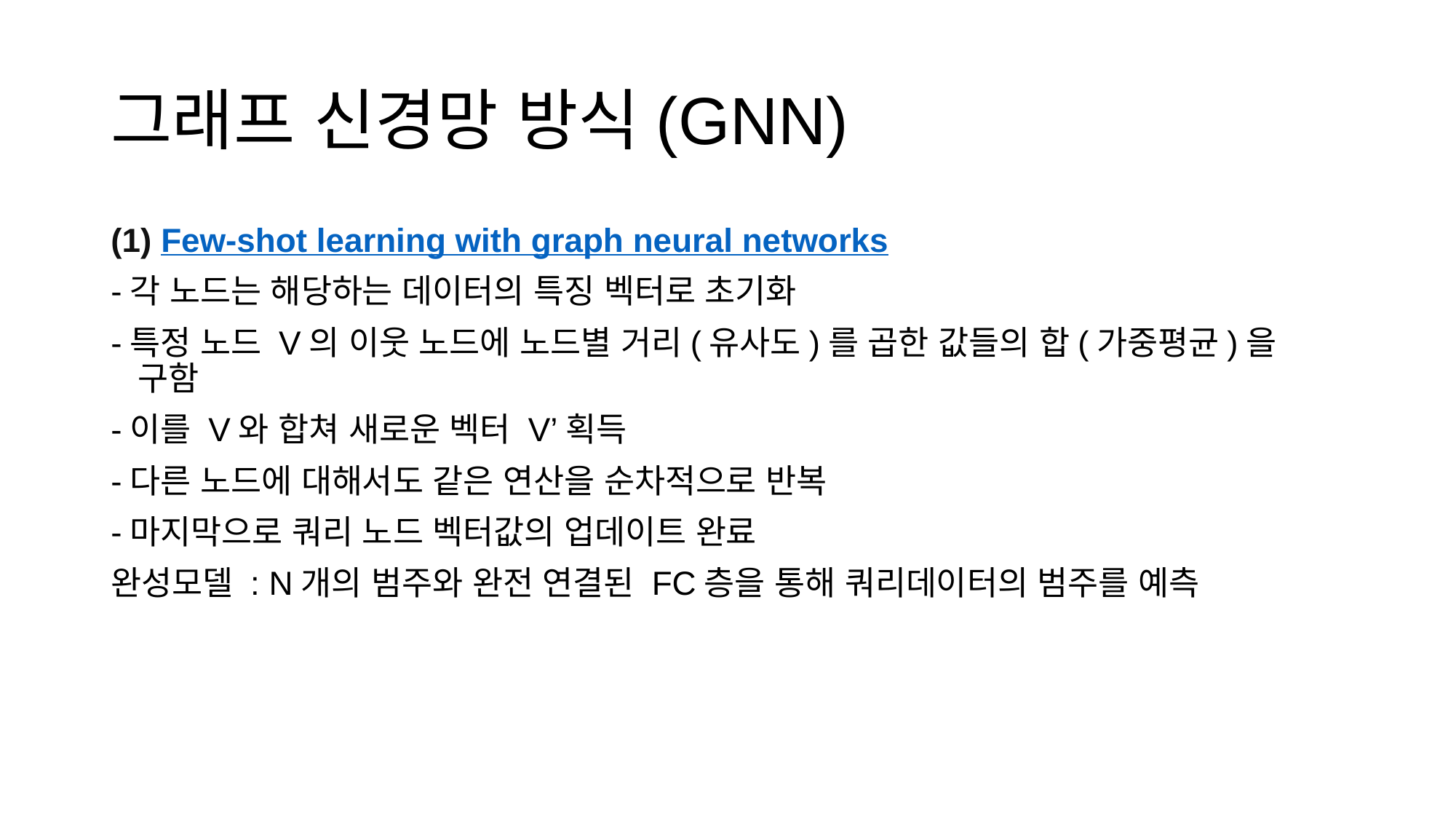

# 그래프 신경망 방식(GNN)
(1) Few-shot learning with graph neural networks
-각 노드는 해당하는 데이터의 특징 벡터로 초기화
-특정 노드 V의 이웃 노드에 노드별 거리(유사도)를 곱한 값들의 합(가중평균)을 구함
-이를 V와 합쳐 새로운 벡터 V’획득
-다른 노드에 대해서도 같은 연산을 순차적으로 반복
-마지막으로 쿼리 노드 벡터값의 업데이트 완료
완성모델 : N개의 범주와 완전 연결된 FC층을 통해 쿼리데이터의 범주를 예측